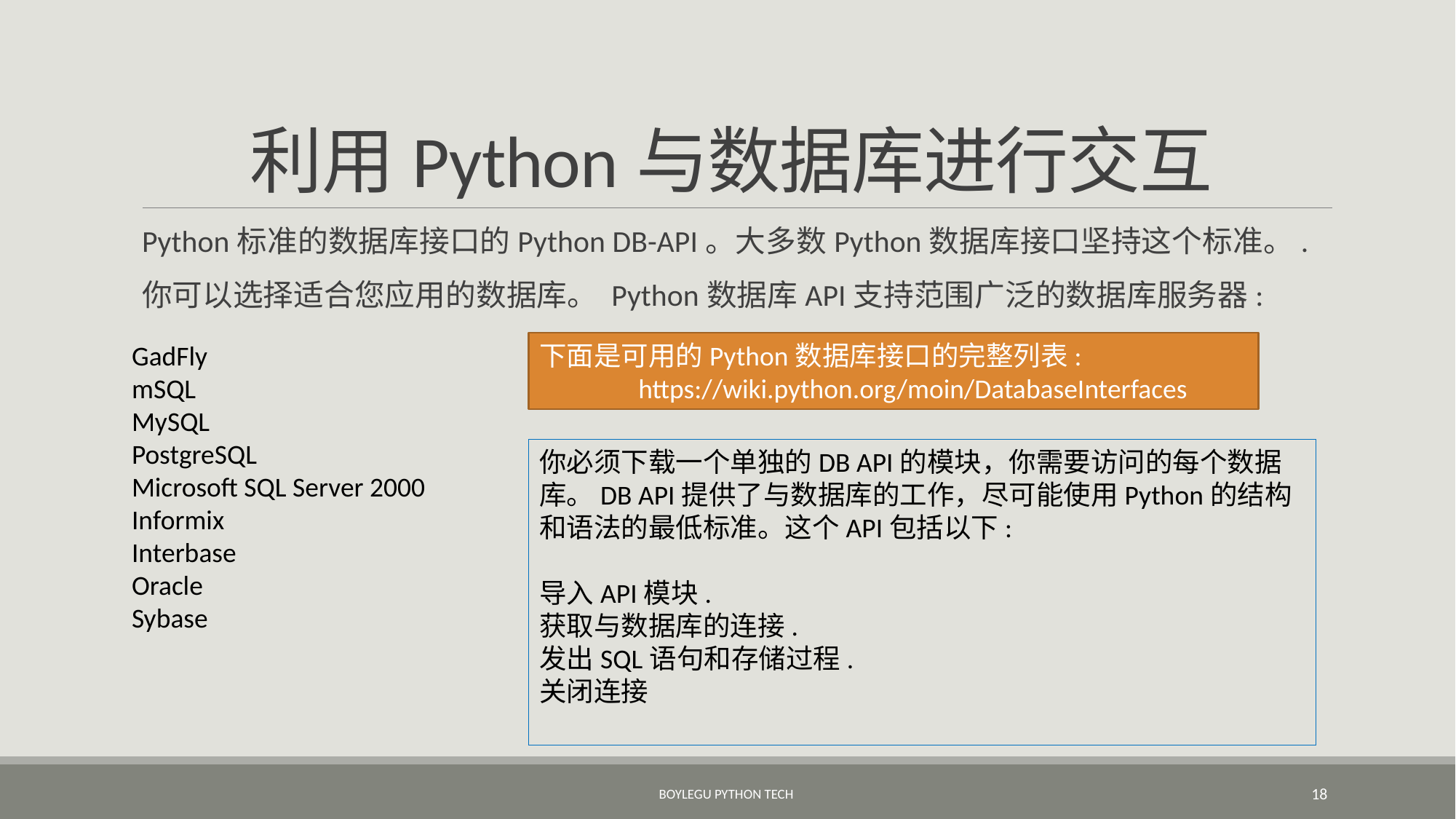

# 利用Python与数据库进行交互
Python标准的数据库接口的Python DB-API。大多数Python数据库接口坚持这个标准。.
你可以选择适合您应用的数据库。 Python数据库API支持范围广泛的数据库服务器:

GadFly
mSQL
MySQL
PostgreSQL
Microsoft SQL Server 2000
Informix
Interbase
Oracle
Sybase

下面是可用的Python数据库接口的完整列表:
                https://wiki.python.org/moin/DatabaseInterfaces
你必须下载一个单独的DB API的模块，你需要访问的每个数据库。DB API提供了与数据库的工作，尽可能使用Python的结构和语法的最低标准。这个API包括以下:

导入API模块.
获取与数据库的连接.
发出SQL语句和存储过程.
关闭连接

BoyleGu Python Tech
18